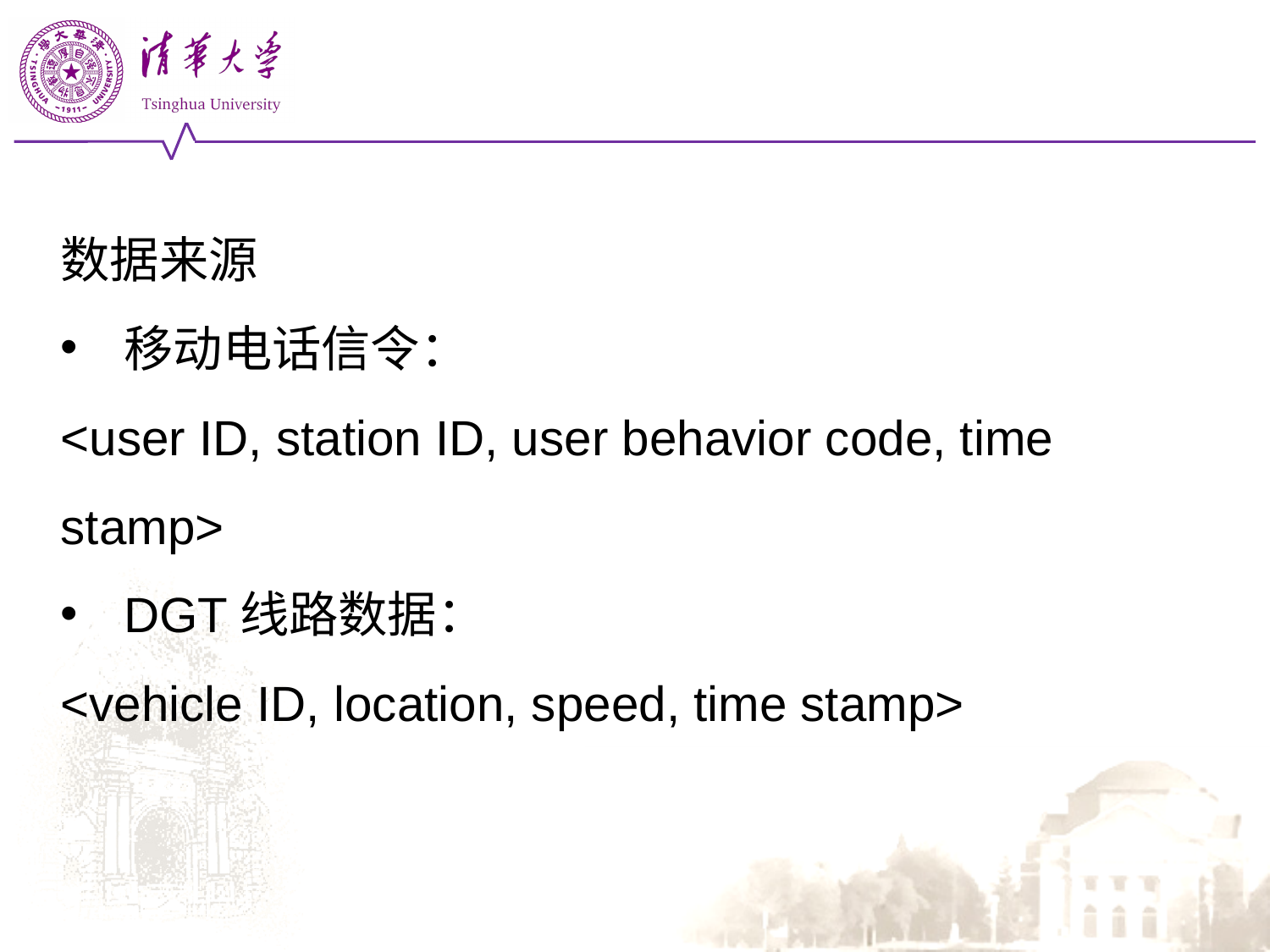

数据来源
移动电话信令：
<user ID, station ID, user behavior code, time stamp>
DGT线路数据：
<vehicle ID, location, speed, time stamp>